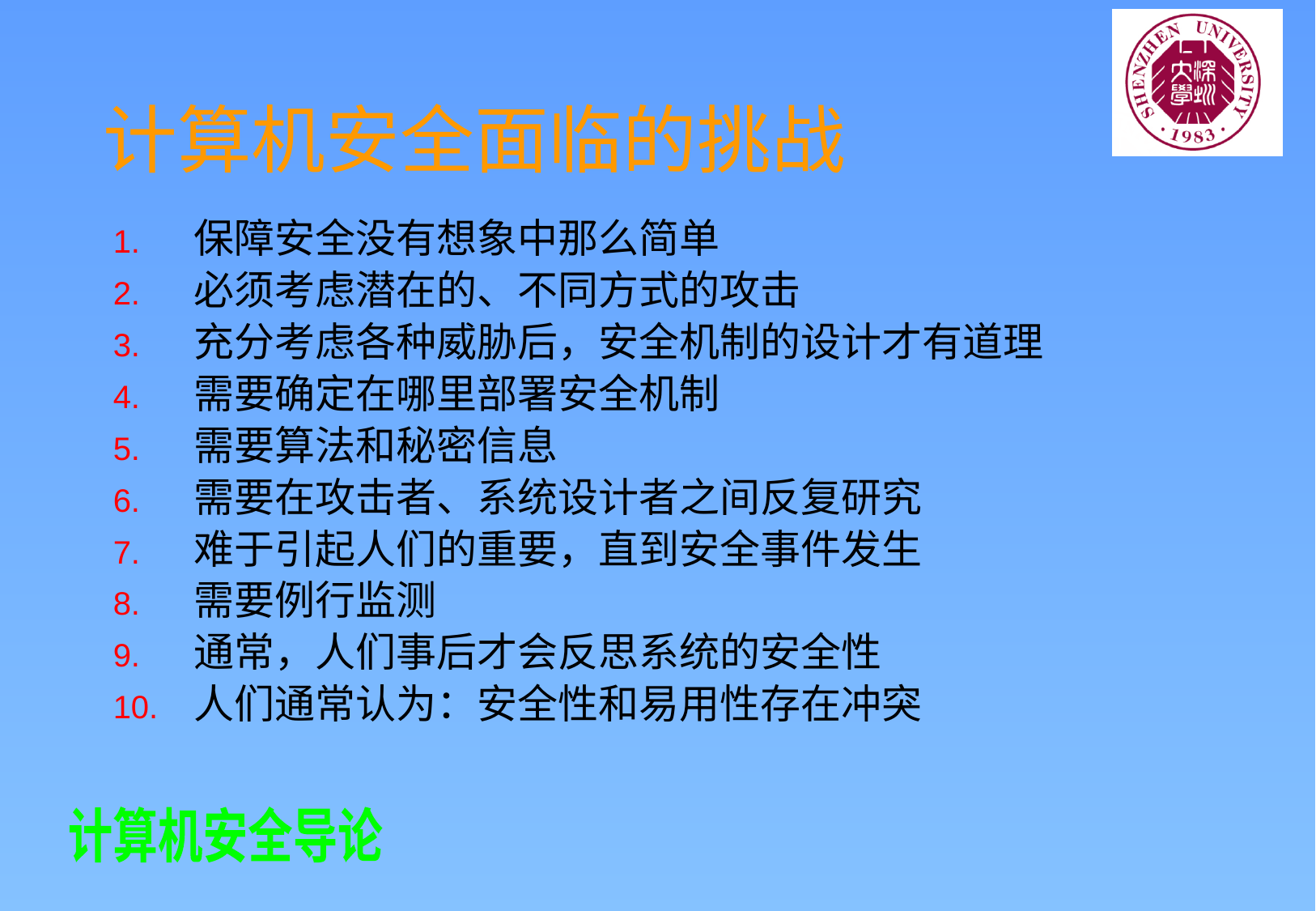

# 计算机安全面临的挑战
保障安全没有想象中那么简单
必须考虑潜在的、不同方式的攻击
充分考虑各种威胁后，安全机制的设计才有道理
需要确定在哪里部署安全机制
需要算法和秘密信息
需要在攻击者、系统设计者之间反复研究
难于引起人们的重要，直到安全事件发生
需要例行监测
通常，人们事后才会反思系统的安全性
人们通常认为：安全性和易用性存在冲突